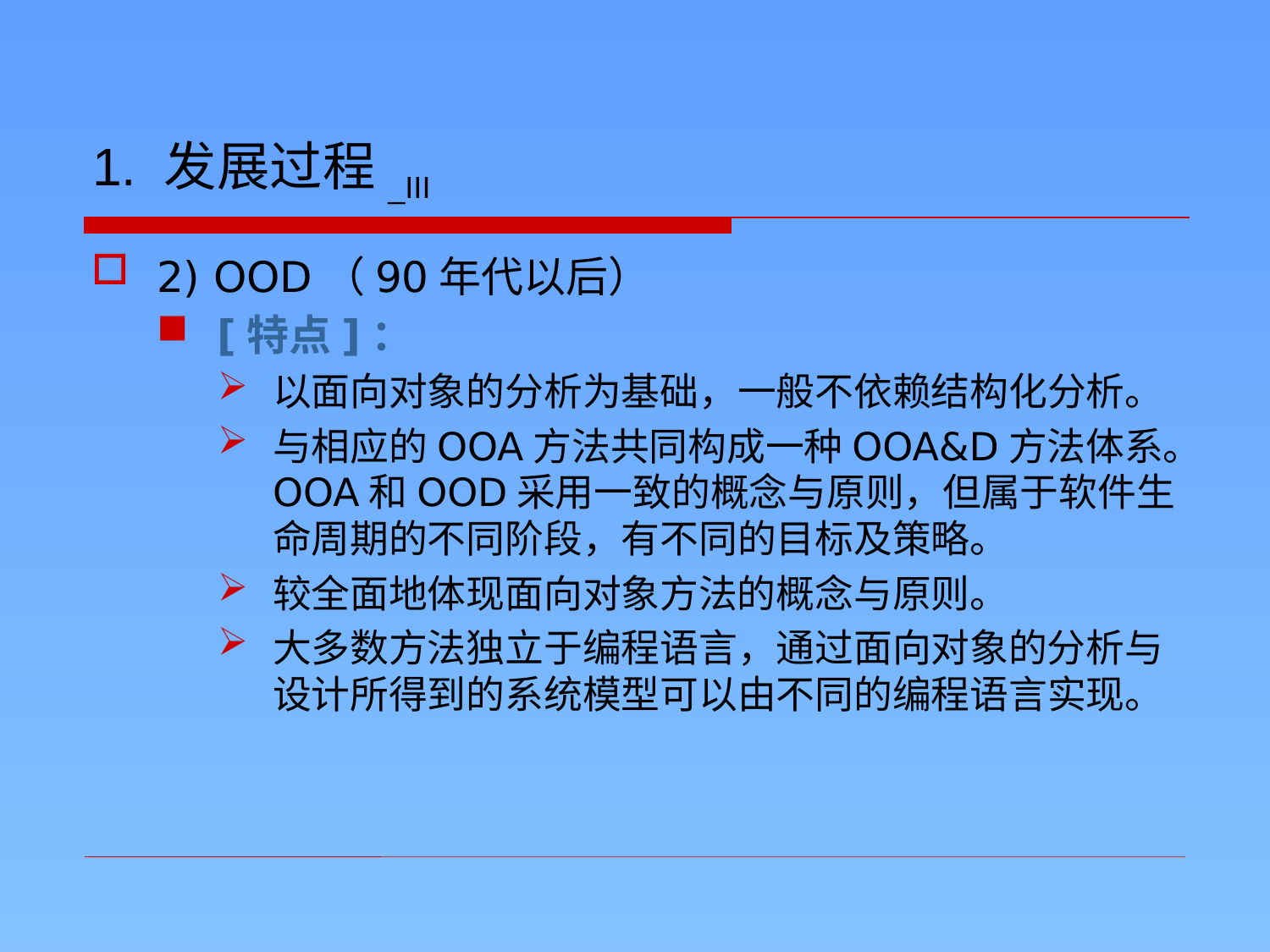

1. 发展过程_III
2) OOD（90年代以后）
[特点]：
以面向对象的分析为基础，一般不依赖结构化分析。
与相应的OOA方法共同构成一种OOA&D方法体系。OOA和OOD采用一致的概念与原则，但属于软件生命周期的不同阶段，有不同的目标及策略。
较全面地体现面向对象方法的概念与原则。
大多数方法独立于编程语言，通过面向对象的分析与设计所得到的系统模型可以由不同的编程语言实现。